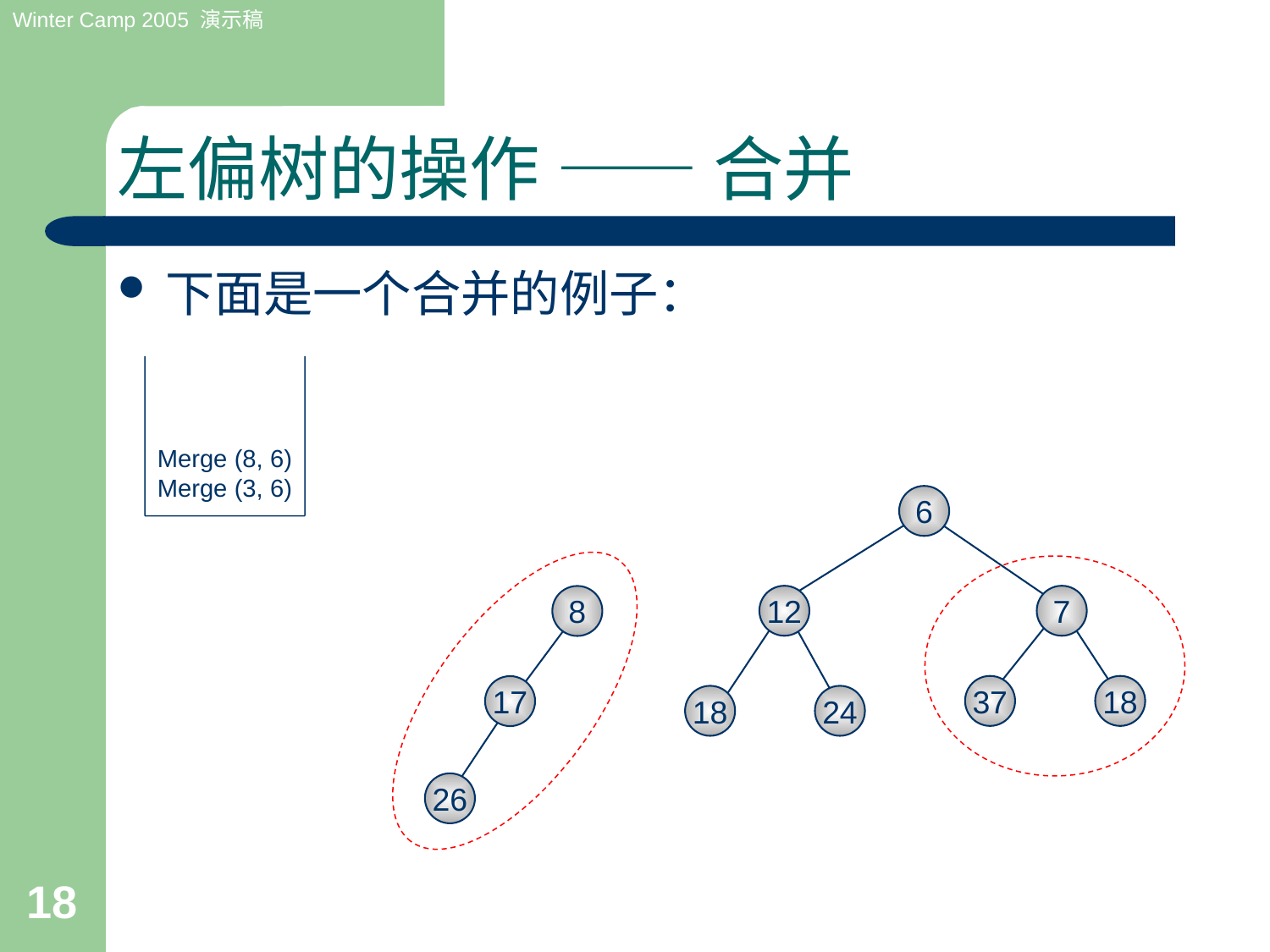

# 左偏树的操作 —— 合并
下面是一个合并的例子：

Merge (8, 6)
Merge (3, 6)

6

12
7

37
18
18
24

8

17

26

18